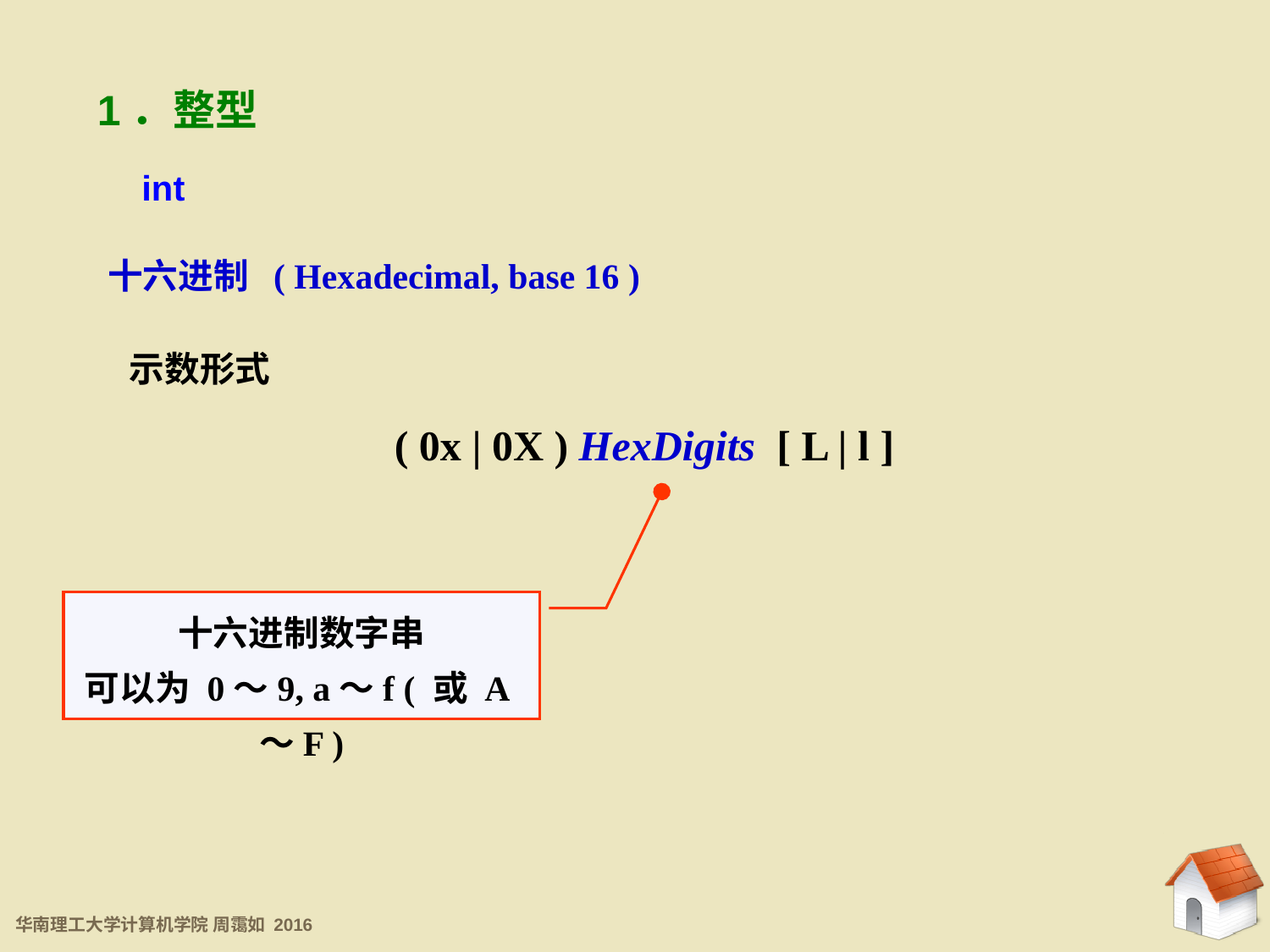

1．整型
int
十六进制  ( Hexadecimal, base 16 )
示数形式
( 0x | 0X ) HexDigits  [ L | l ]
十六进制数字串
可以为 0～9, a～f ( 或 A～F )